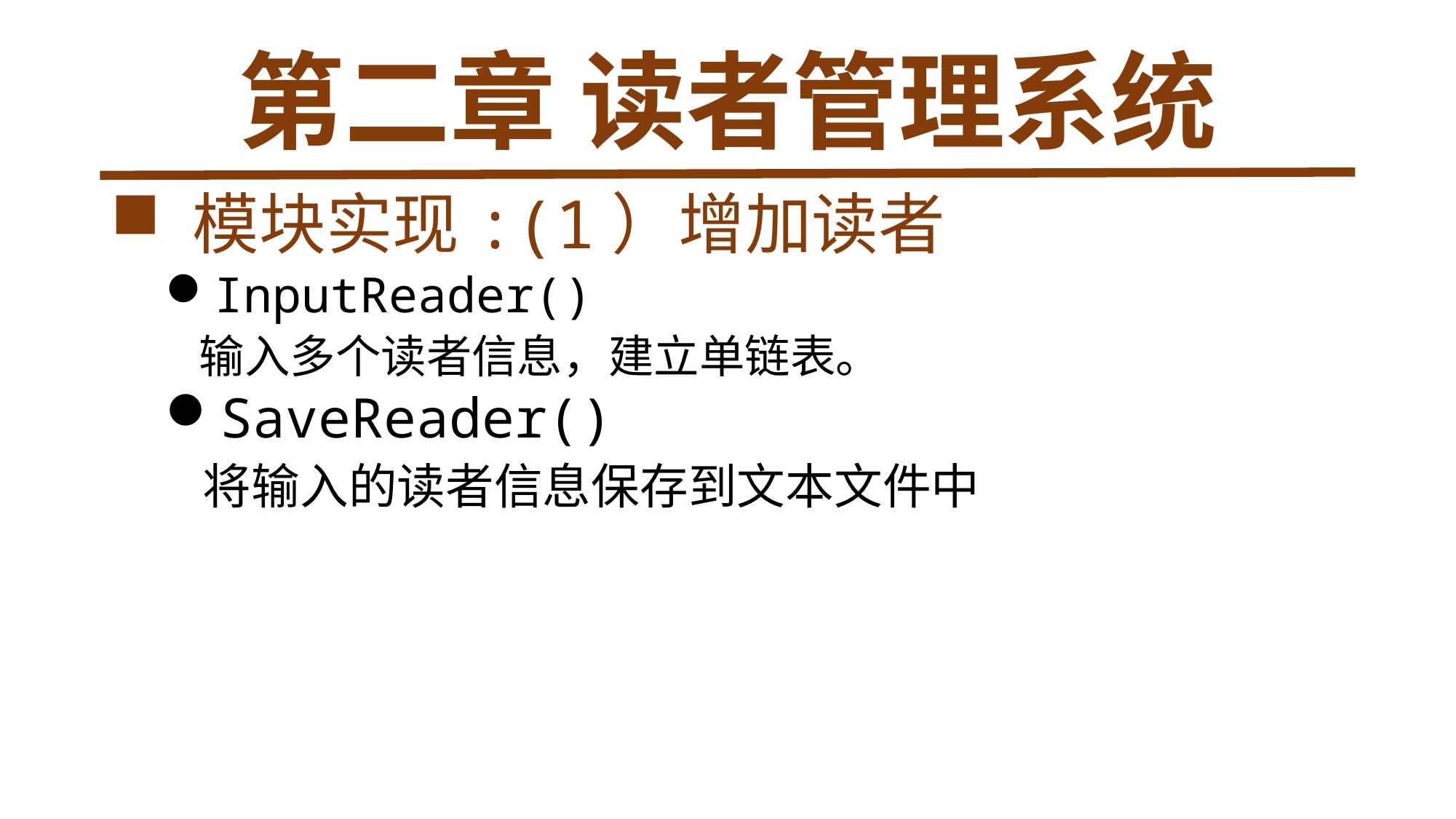

# 第二章 读者管理系统
 模块实现:(1）增加读者
InputReader()
  输入多个读者信息，建立单链表。
SaveReader()
  将输入的读者信息保存到文本文件中